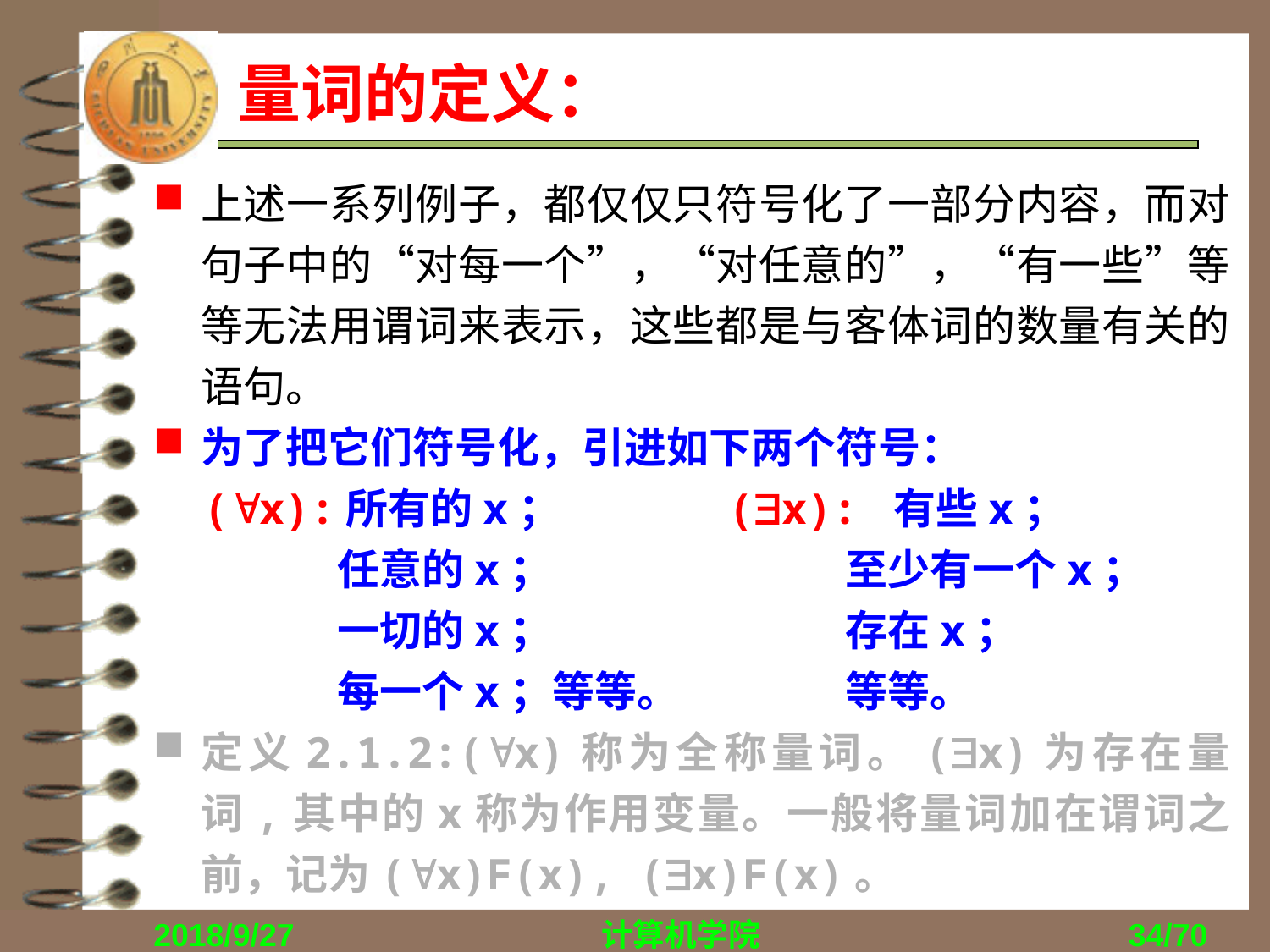

# 量词的定义：
上述一系列例子，都仅仅只符号化了一部分内容，而对句子中的“对每一个”，“对任意的”，“有一些”等等无法用谓词来表示，这些都是与客体词的数量有关的语句。
为了把它们符号化，引进如下两个符号：
  (∀x):所有的x；		 (∃x): 有些x；
	 任意的x；			 至少有一个x；
	 一切的x；			 存在x；
	 每一个x；等等。		 等等。
定义2.1.2:(∀x)称为全称量词。(∃x)为存在量词,其中的x称为作用变量。一般将量词加在谓词之前，记为(∀x)F(x), (∃x)F(x)。
2018/9/27
计算机学院
34/70